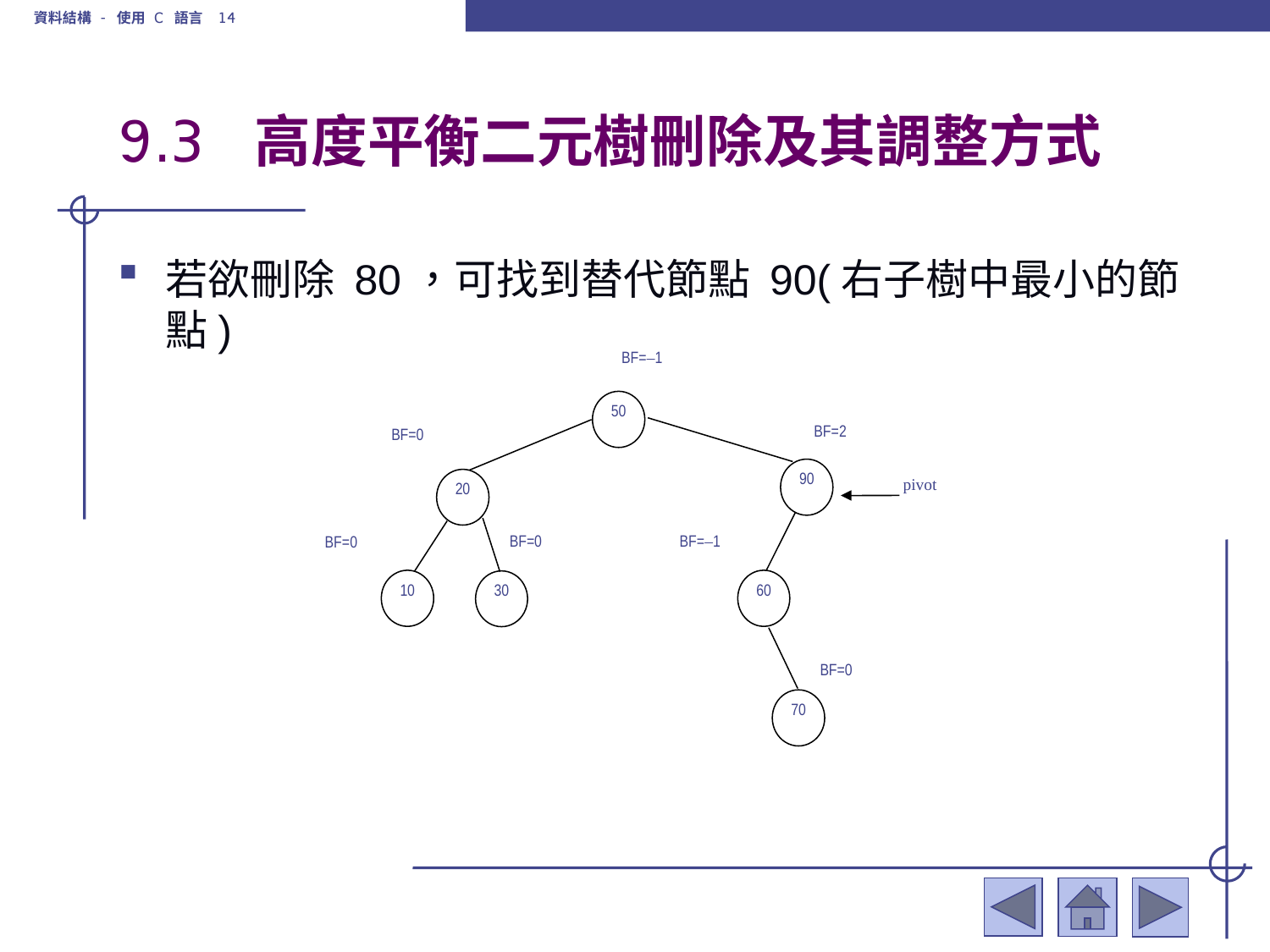

資料結構 - 使用 C 語言   14
# 9.3  高度平衡二元樹刪除及其調整方式
若欲刪除 80，可找到替代節點 90(右子樹中最小的節點)
BF=–1
50

BF=2
BF=0
90
pivot
20

BF=0
BF=–1
BF=0
10
60
30

BF=0
70